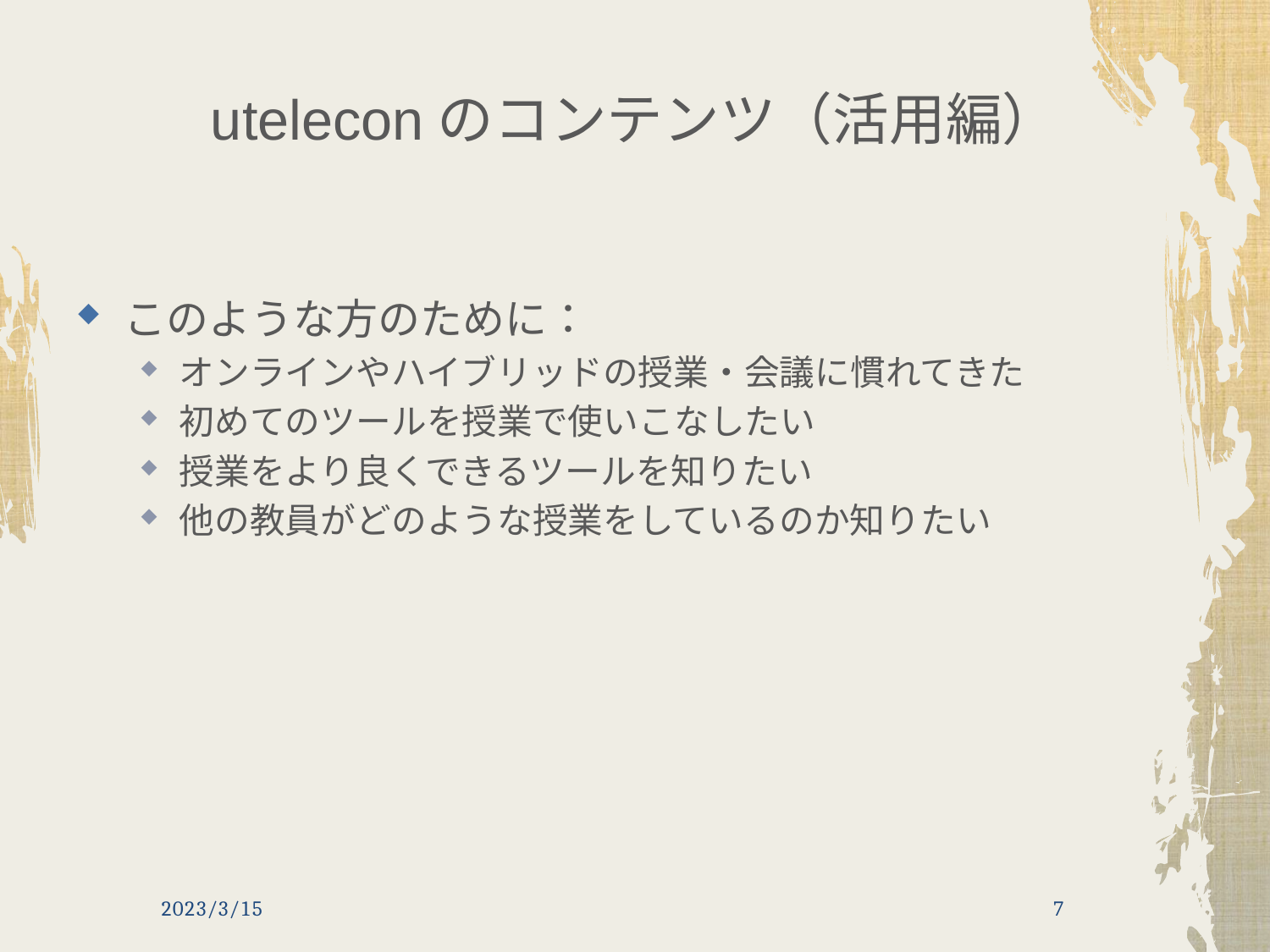

# uteleconのコンテンツ（活用編）
このような方のために：
オンラインやハイブリッドの授業・会議に慣れてきた
初めてのツールを授業で使いこなしたい
授業をより良くできるツールを知りたい
他の教員がどのような授業をしているのか知りたい

2023/3/15
7